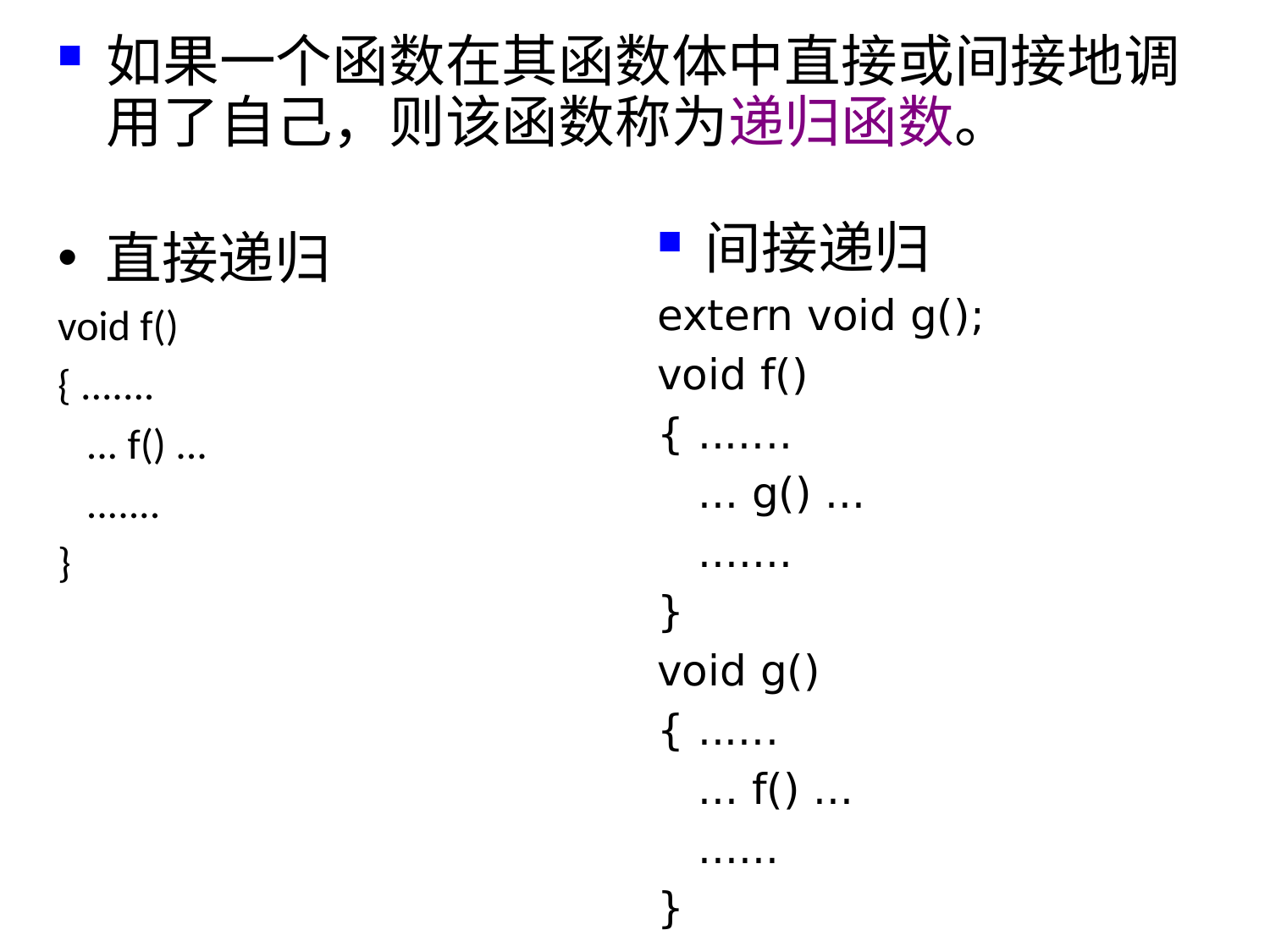

如果一个函数在其函数体中直接或间接地调用了自己，则该函数称为递归函数。
间接递归
extern void g();
void f()
{ .......
   ... g() ...
   .......
}
void g()
{ ......
   ... f() ...
   ......
}
直接递归
void f()
{ .......
   ... f() ...
   .......
}